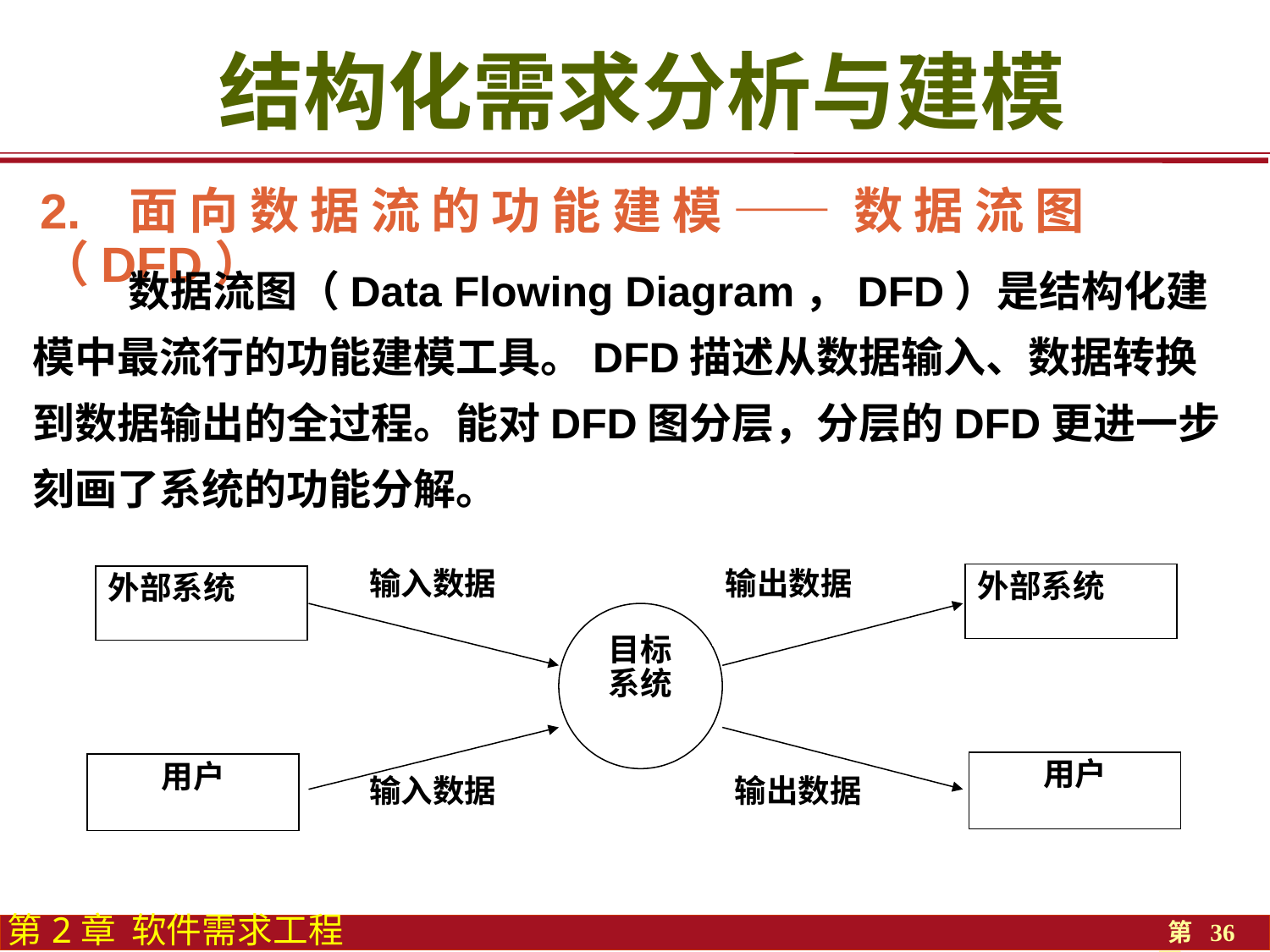

结构化需求分析与建模
2. 面向数据流的功能建模——数据流图（DFD）
         数据流图（Data Flowing Diagram，DFD）是结构化建模中最流行的功能建模工具。DFD描述从数据输入、数据转换到数据输出的全过程。能对DFD图分层，分层的DFD更进一步刻画了系统的功能分解。
输入数据
输出数据
外部系统
外部系统

目标
系统

用户
用户
输入数据
输出数据